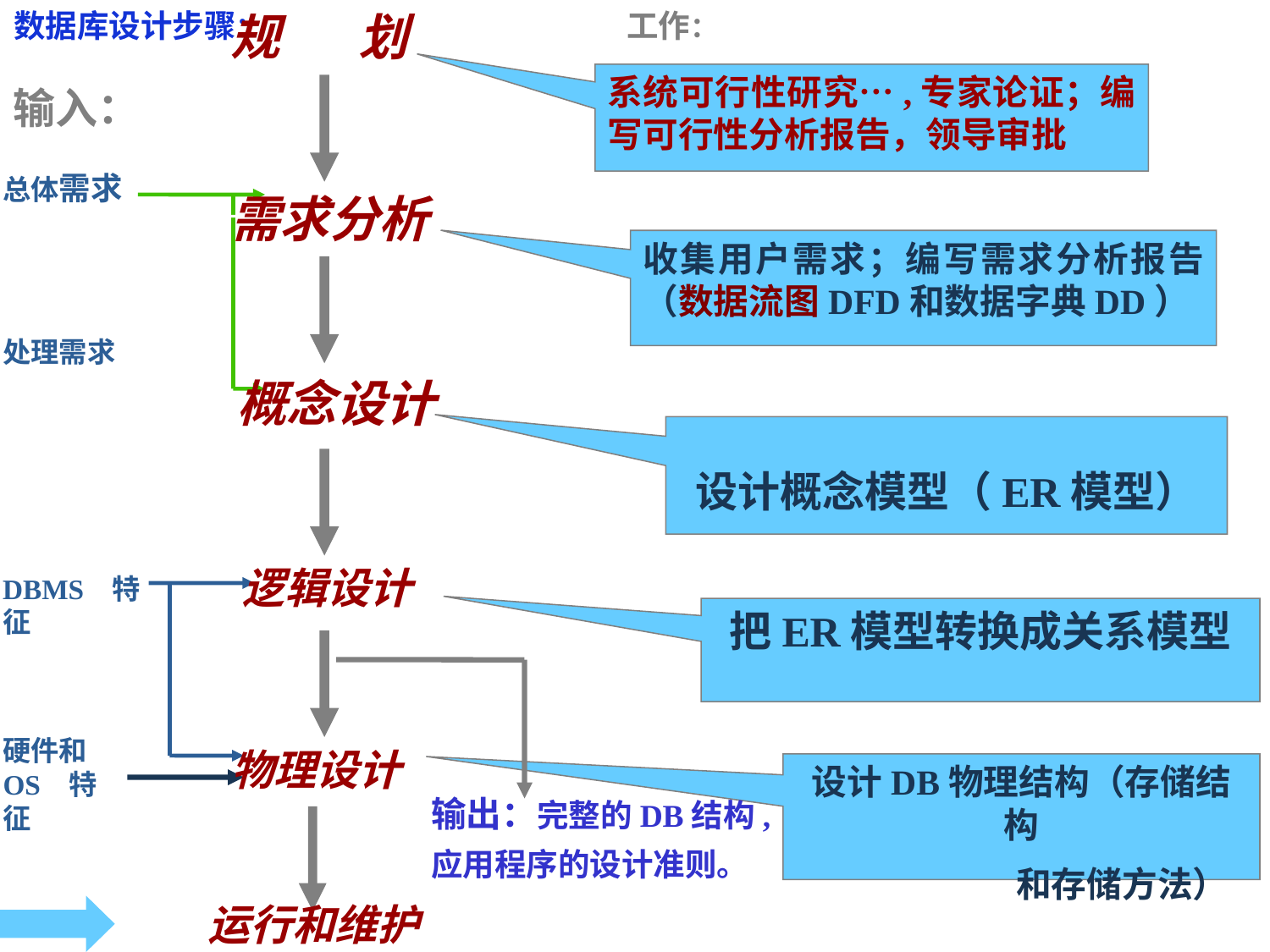

数据库设计步骤：
规       划
系统可行性研究…,专家论证；编写可行性分析报告，领导审批

需求分析
收集用户需求；编写需求分析报告（数据流图DFD和数据字典DD）

概念设计

设计概念模型（ER模型）

逻辑设计
把ER模型转换成关系模型

物理设计
设计DB物理结构（存储结构
                        和存储方法）

输出：完整的DB结构,
应用程序的设计准则。

运行和维护
工作：
输入：
总体需求

处理需求

DBMS特征

硬件和
OS特征